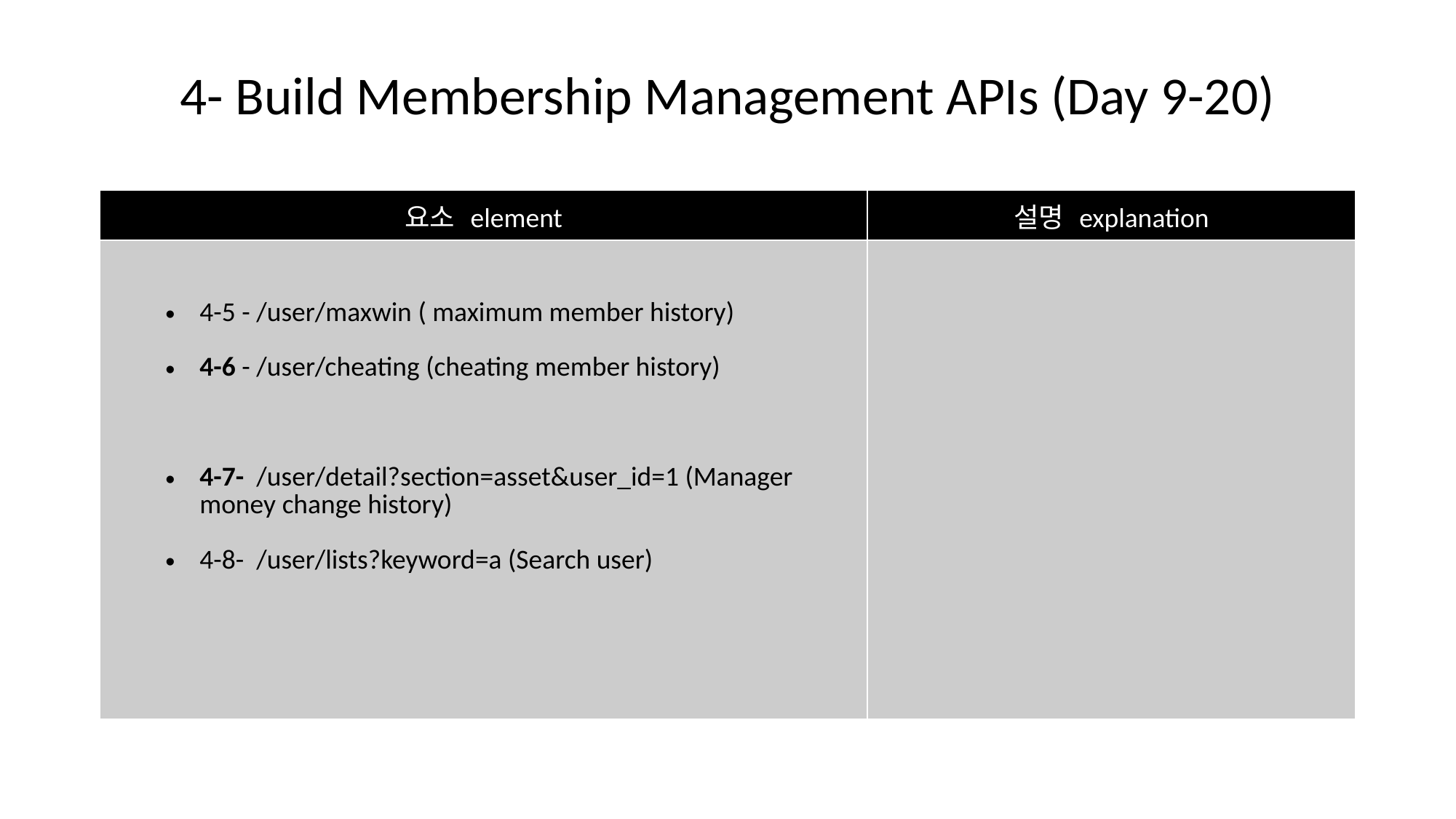

# 4- Build Membership Management APIs (Day 9-20)
| 요소 element | 설명 explanation |
| --- | --- |
| 4-5 - /user/maxwin ( maximum member history) 4-6 - /user/cheating (cheating member history) 4-7- /user/detail?section=asset&user\_id=1 (Manager money change history) 4-8- /user/lists?keyword=a (Search user) |  |